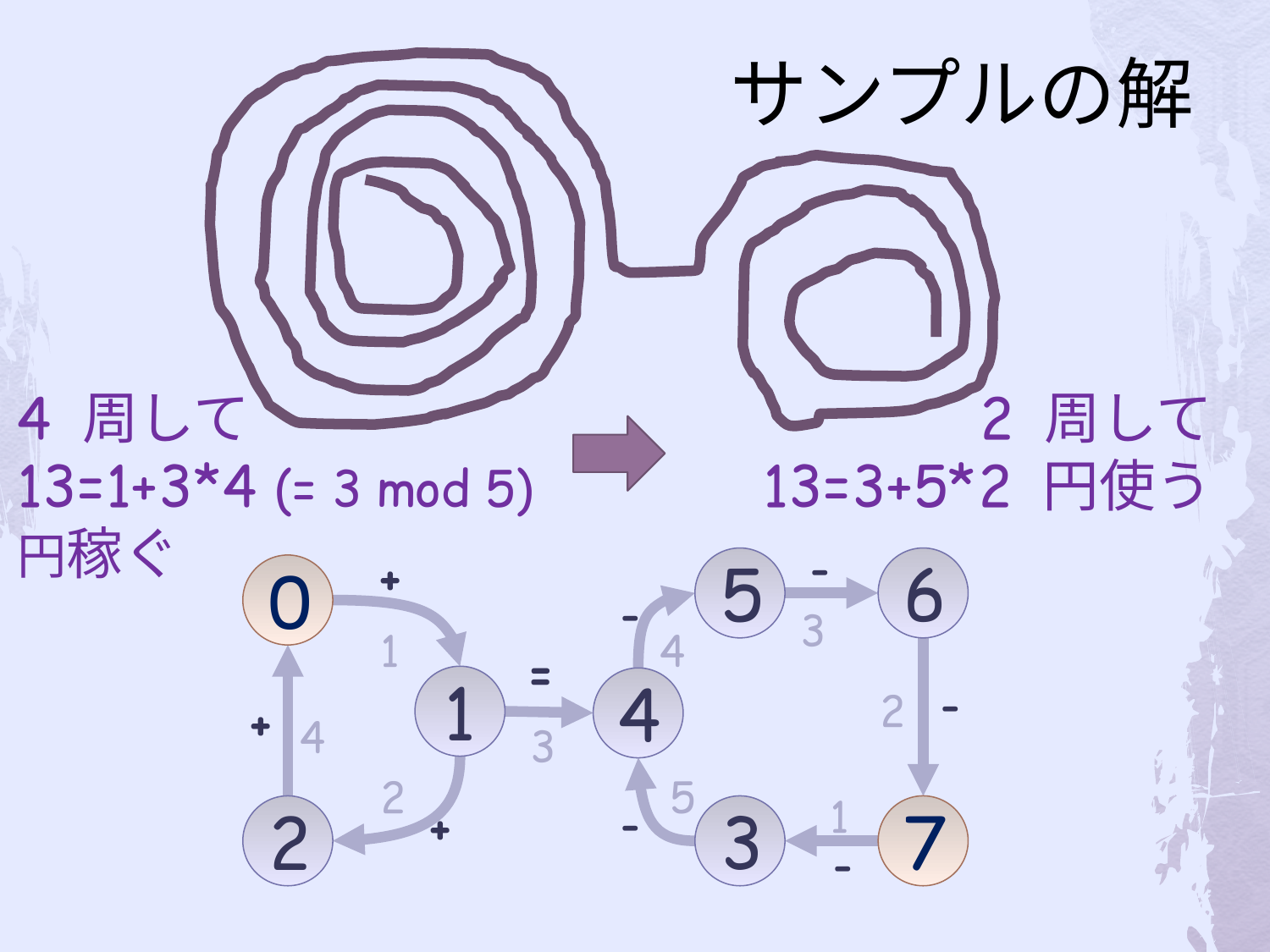

# サンプルの解

4 周して
13=1+3*4 (= 3 mod 5)
円稼ぐ
2 周して
13=3+5*2 円使う

-
+
5
6
0
-
3
1
4
=
1
4
-
2
+
4
3
2
5
1
-
+
3
2
7
-